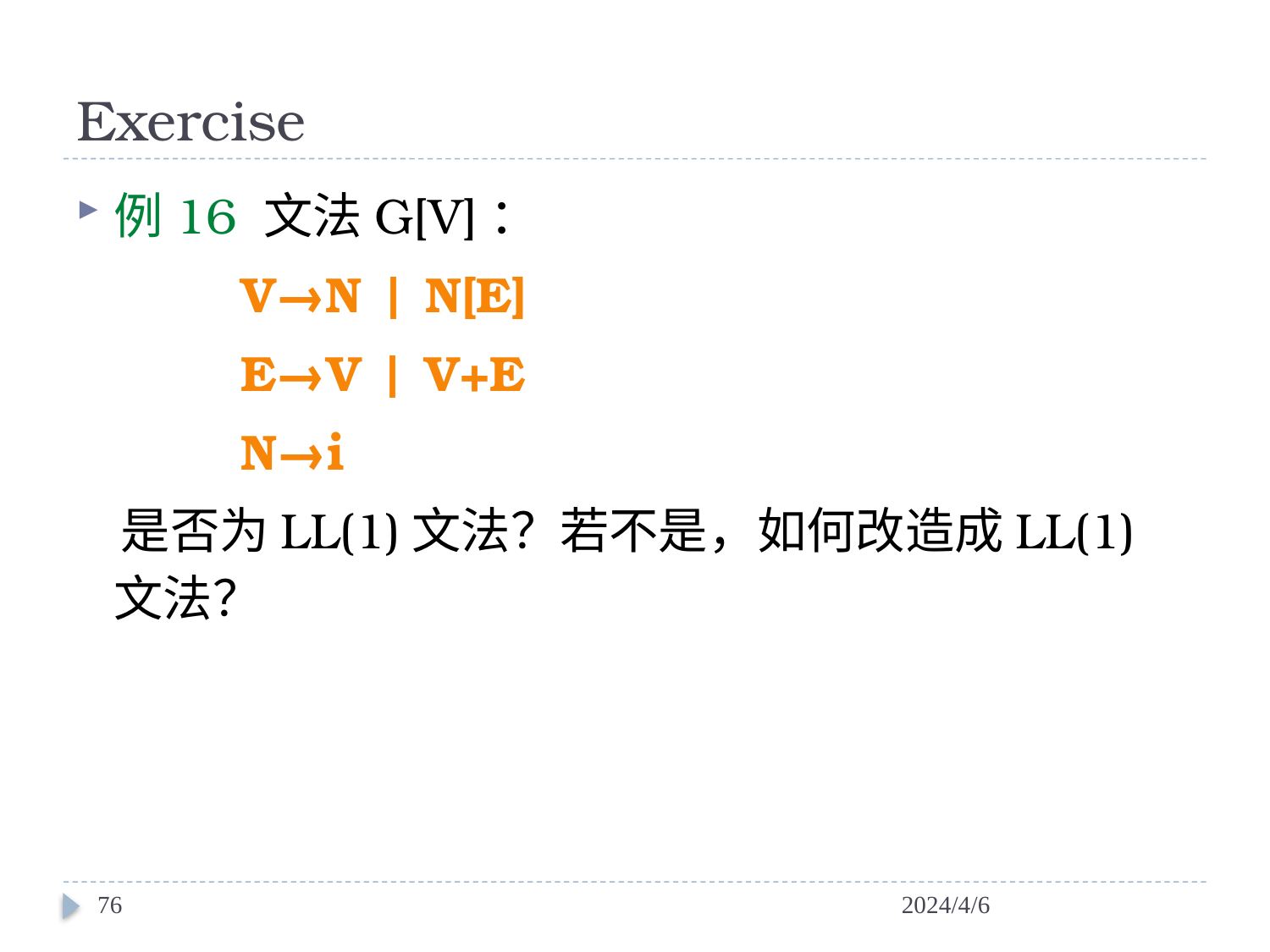

# Exercise
例16 文法G[V]：
    	V→N | N[E]
		E→V | V+E
		N→i
   是否为LL(1)文法？若不是，如何改造成LL(1)文法？

76
2024/4/6